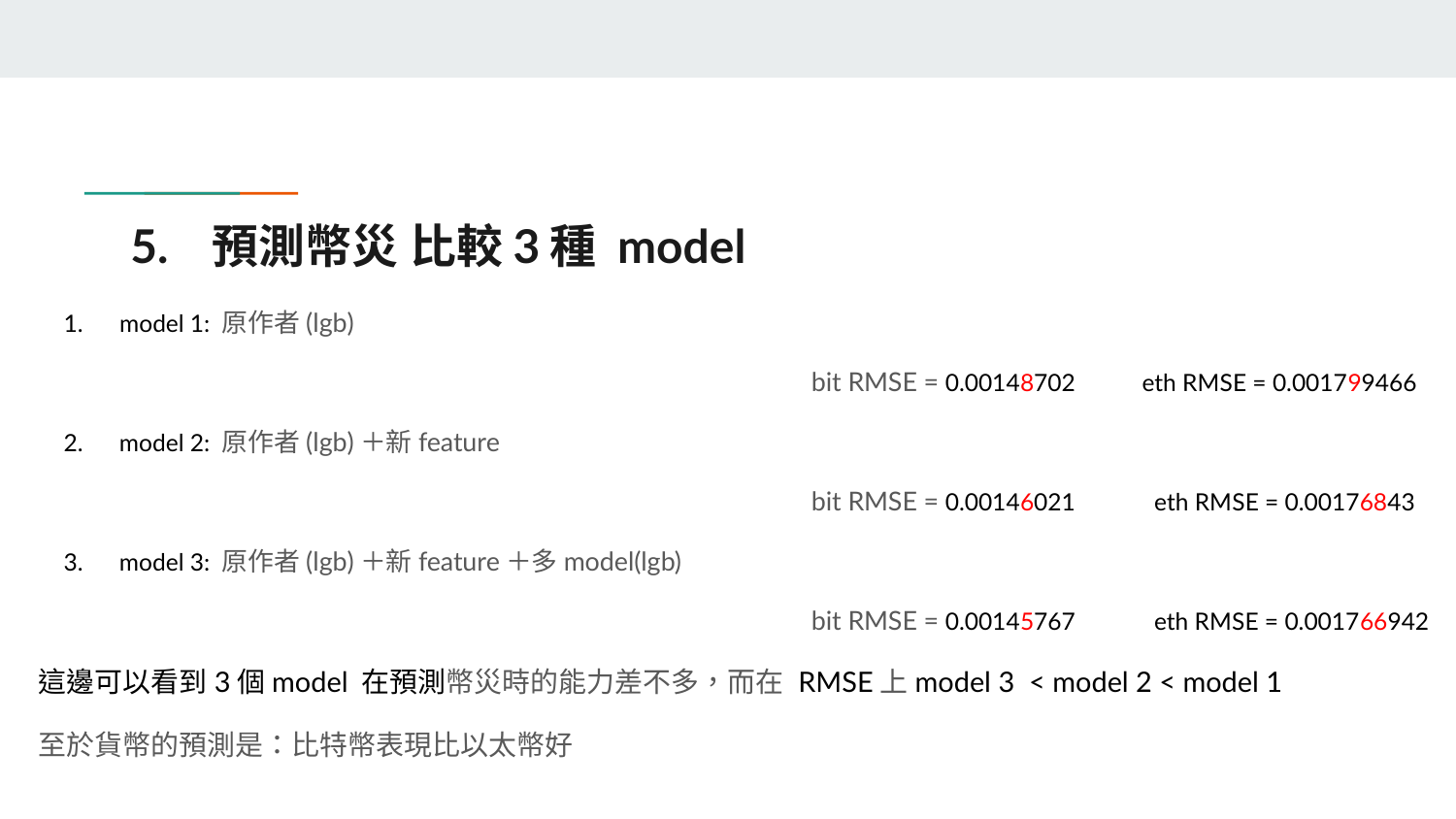

# 5.   預測幣災 比較3種 model
1.      model 1: 原作者(lgb)
                                                                                                          bit RMSE = 0.00148702           eth RMSE = 0.001799466
2.      model 2: 原作者(lgb)＋新feature
                                                                                                          bit RMSE = 0.00146021            eth RMSE = 0.00176843
3.      model 3: 原作者(lgb)＋新feature＋多model(lgb)
                                                                                                          bit RMSE = 0.00145767             eth RMSE = 0.001766942
這邊可以看到3個model 在預測幣災時的能力差不多，而在 RMSE上model 3  < model 2 < model 1
至於貨幣的預測是：比特幣表現比以太幣好